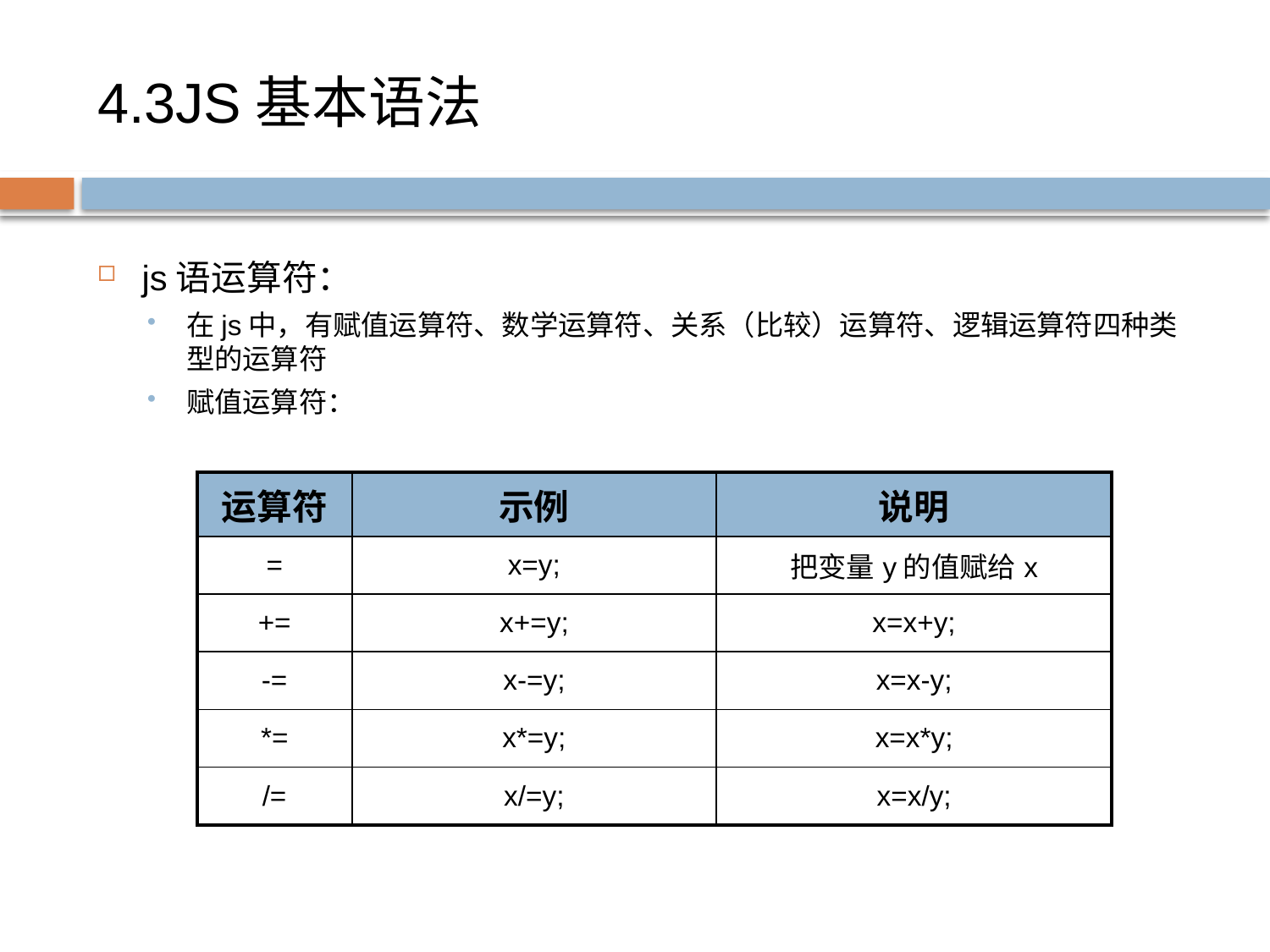

# 4.3JS基本语法
js语运算符：
在js中，有赋值运算符、数学运算符、关系（比较）运算符、逻辑运算符四种类型的运算符
赋值运算符：
| 运算符 | 示例 | 说明 |
| --- | --- | --- |
| = | x=y; | 把变量y的值赋给x |
| += | x+=y; | x=x+y; |
| -= | x-=y; | x=x-y; |
| \*= | x\*=y; | x=x\*y; |
| /= | x/=y; | x=x/y; |